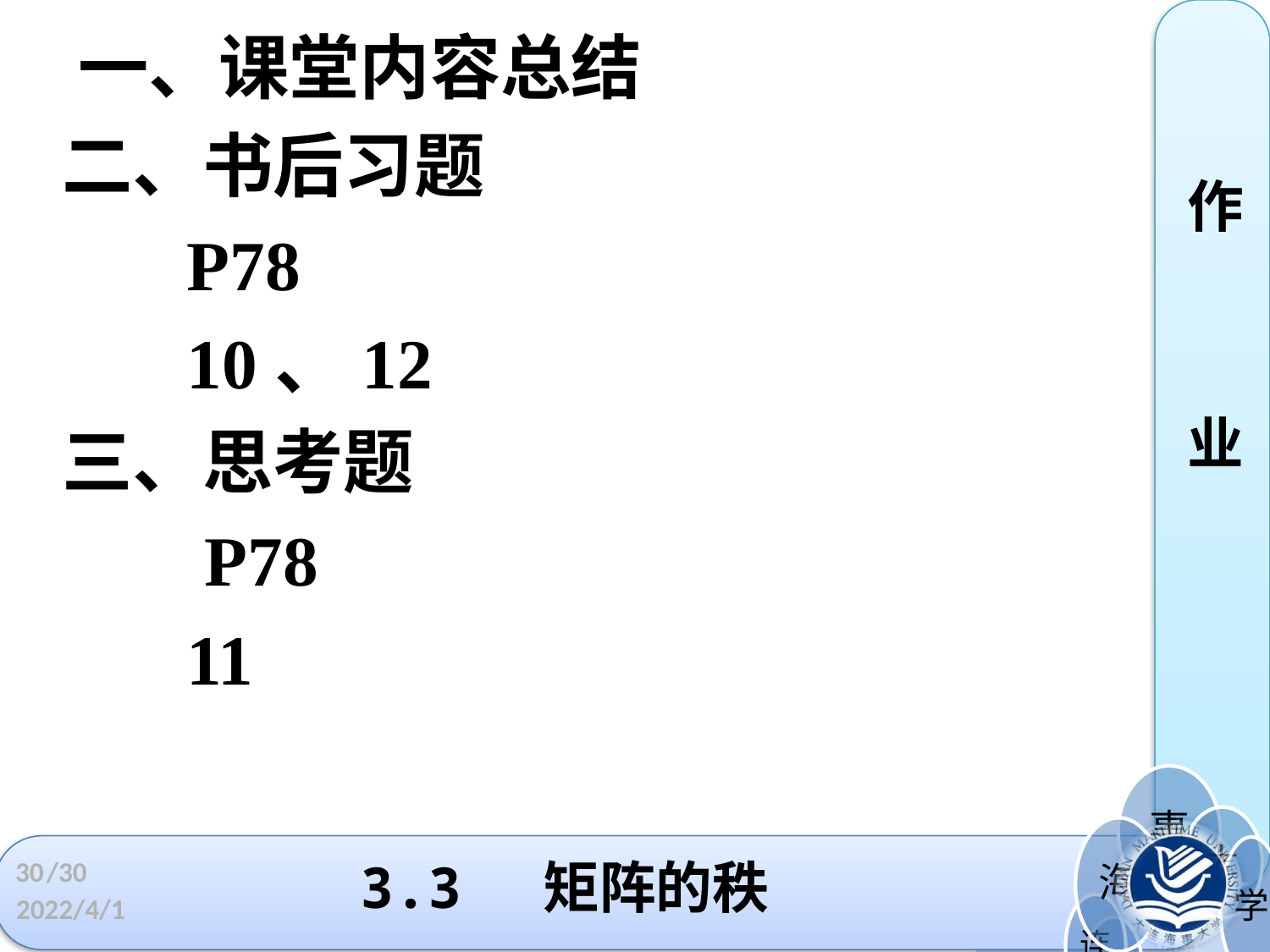

一、课堂内容总结
 二、书后习题
         P78
         10、12
 三、思考题
          P78
         11

作

业
30
# 3.3  矩阵的秩
/30
2022/4/1